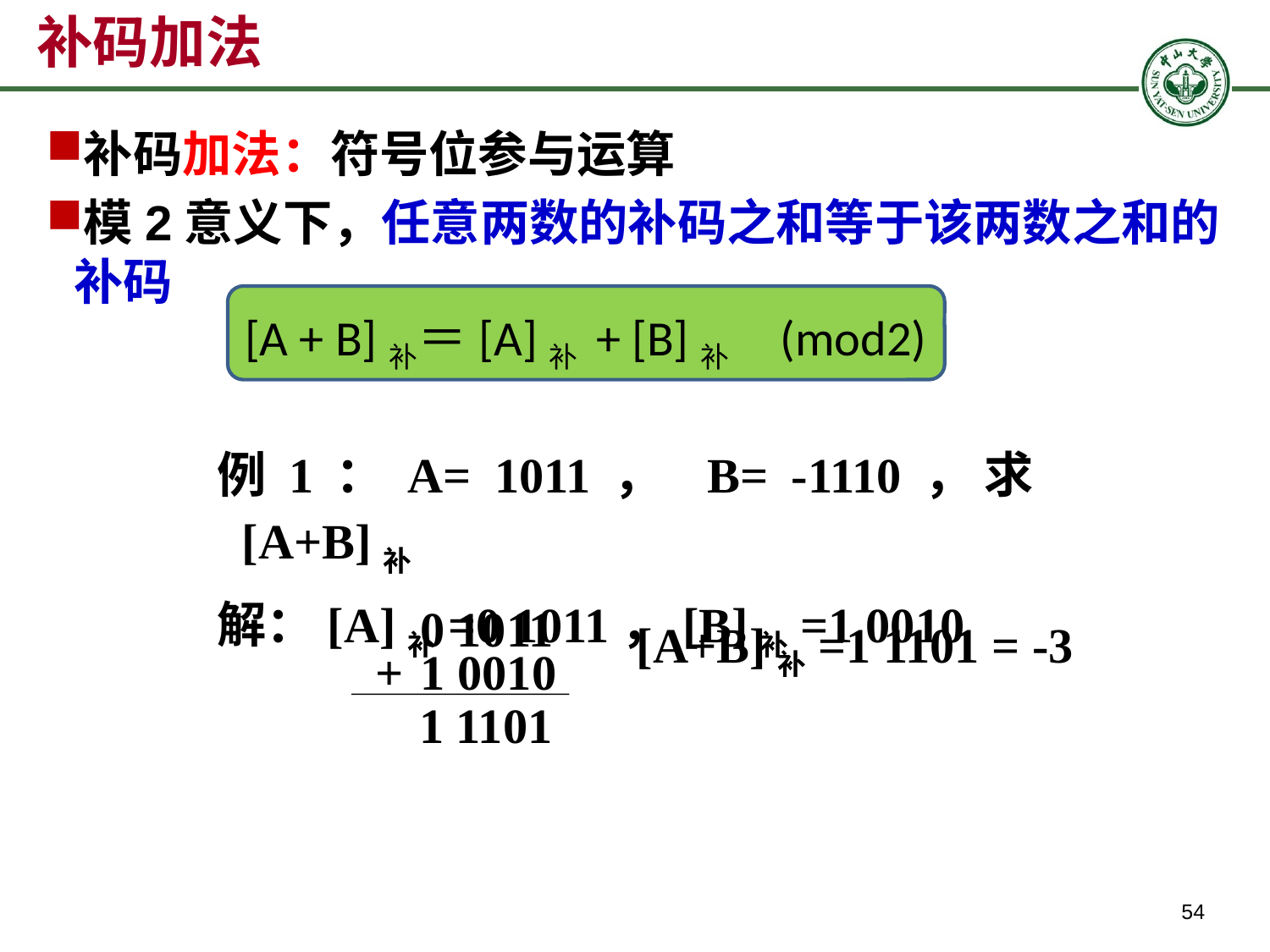

# 补码加法
补码加法：符号位参与运算
模2意义下，任意两数的补码之和等于该两数之和的补码

[A + B]补＝[A]补 + [B]补    (mod2)
例1：A= 1011， B= -1110，求[A+B]补
解：[A]补=0 1011，[B]补=1 0010
[A+B]补=1 1101 = -3
    0 1011

+

1 0010

   1 1101